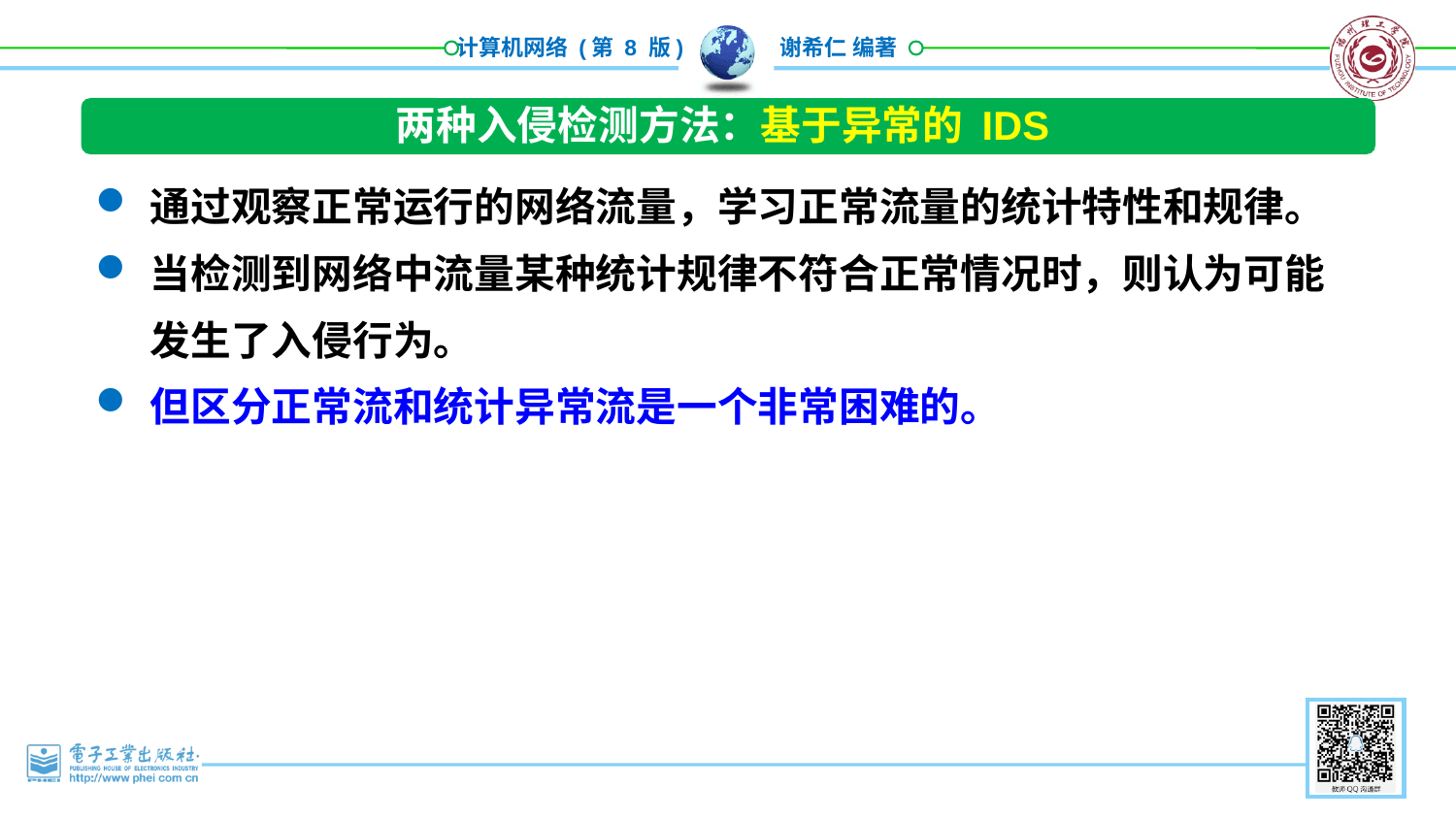

两种入侵检测方法：基于异常的 IDS

通过观察正常运行的网络流量，学习正常流量的统计特性和规律。
当检测到网络中流量某种统计规律不符合正常情况时，则认为可能发生了入侵行为。
但区分正常流和统计异常流是一个非常困难的。